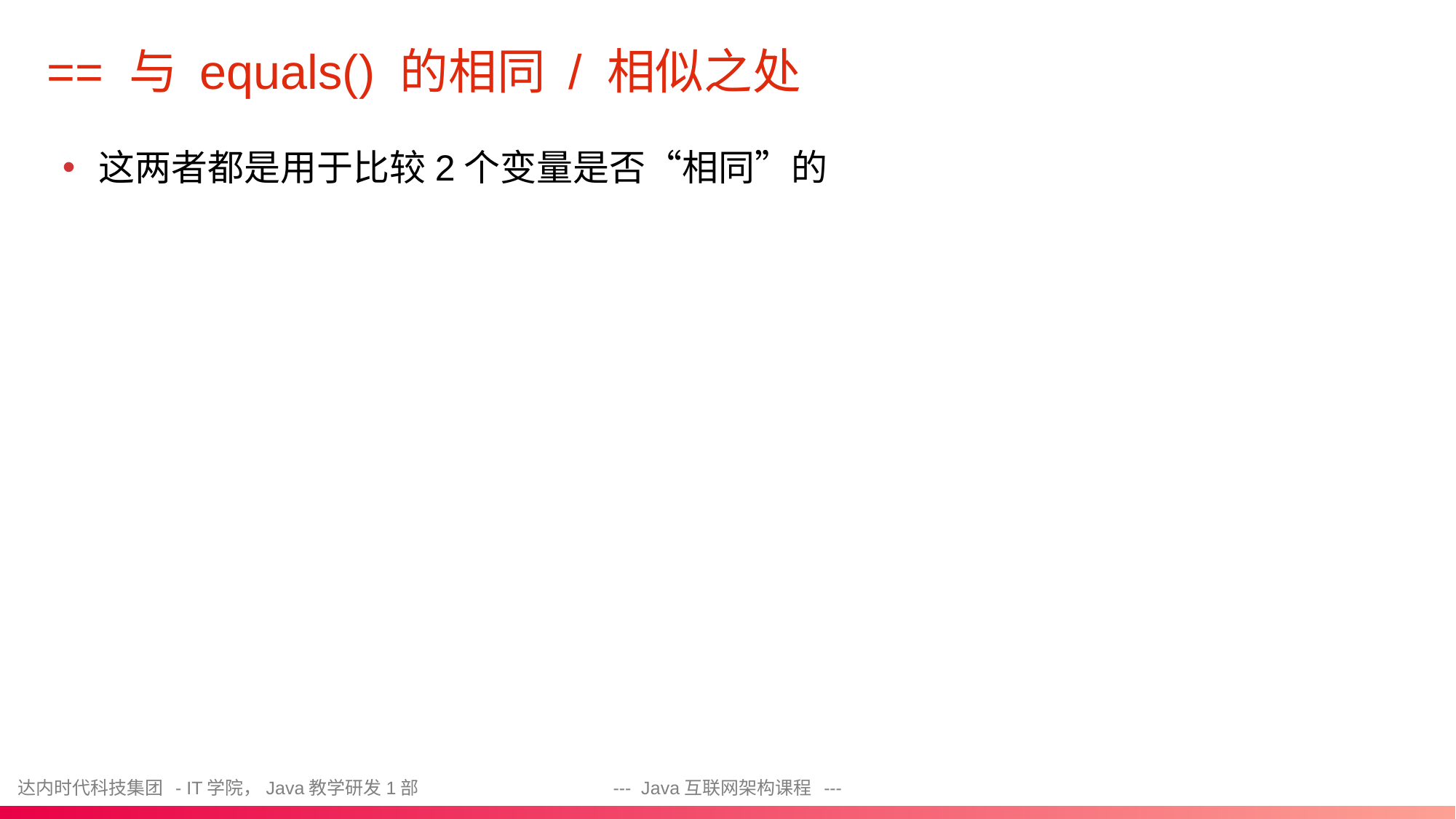

# == 与 equals() 的相同 / 相似之处
这两者都是用于比较2个变量是否“相同”的